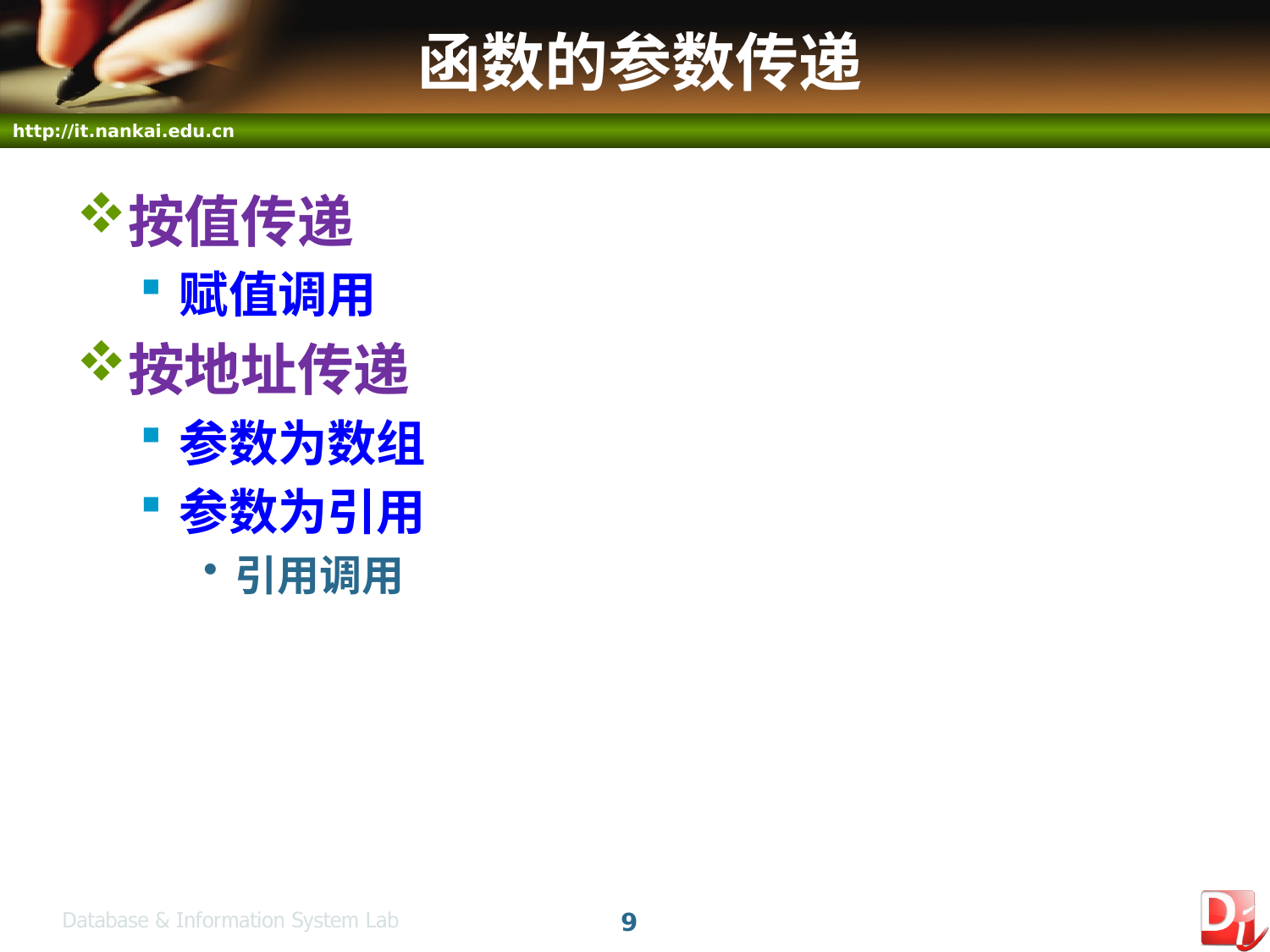

# 函数的参数传递
按值传递
赋值调用
按地址传递
参数为数组
参数为引用
引用调用
9
Database & Information System Lab